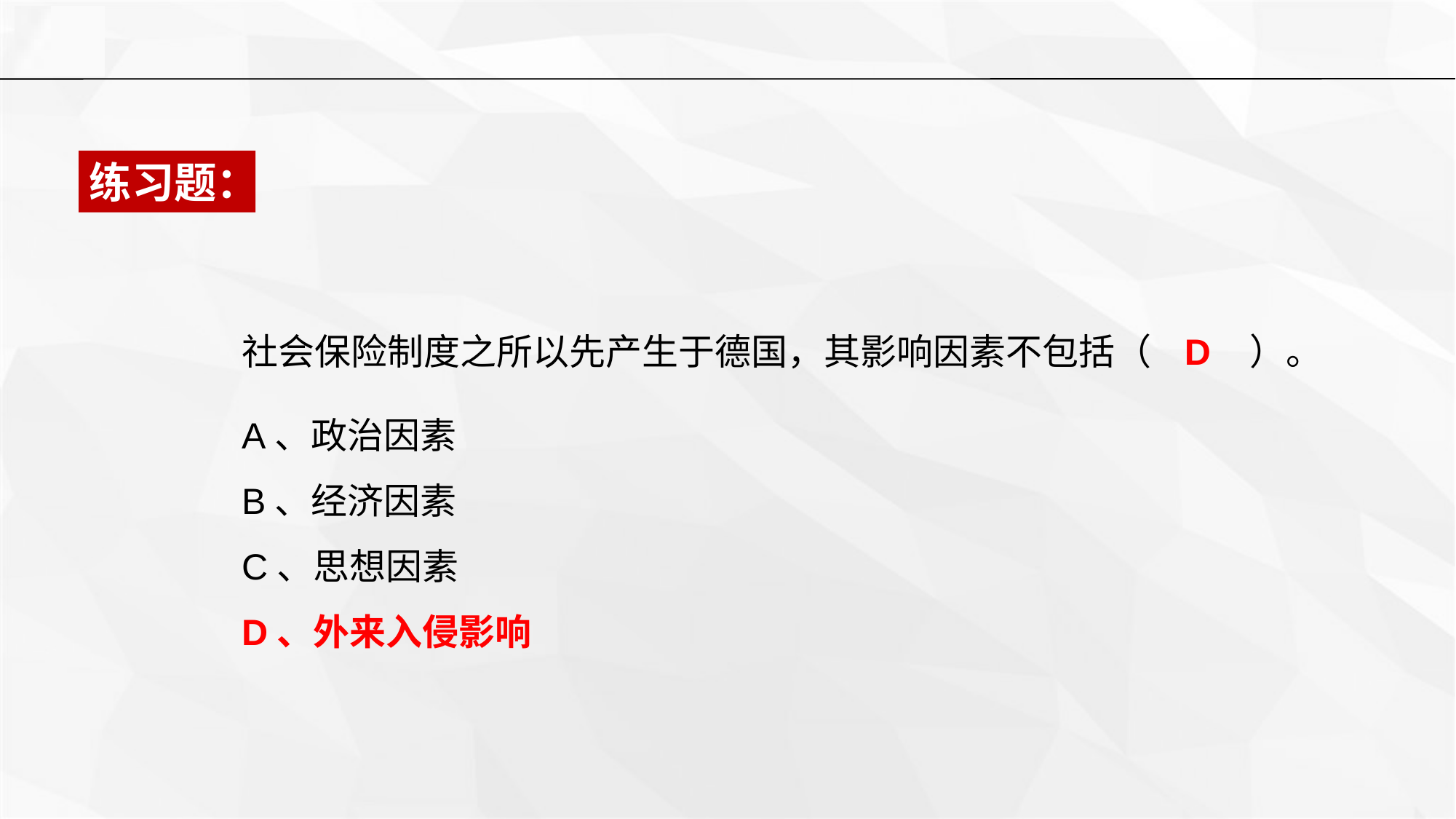

练习题：
社会保险制度之所以先产生于德国，其影响因素不包括（   D   ）。
A、政治因素
B、经济因素
C、思想因素
D、外来入侵影响